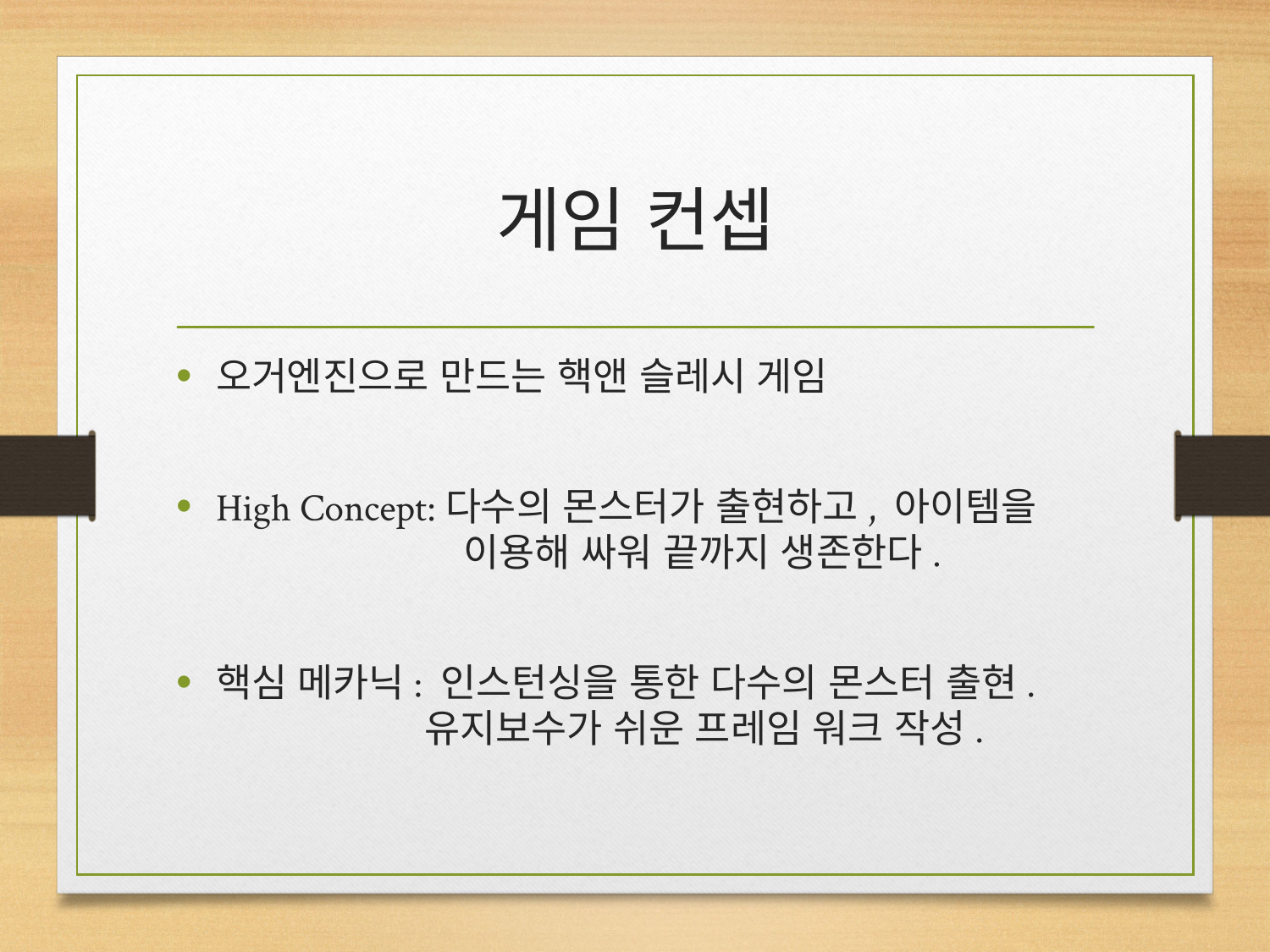

# 게임 컨셉
오거엔진으로 만드는 핵앤 슬레시 게임

High Concept:다수의 몬스터가 출현하고, 아이템을
                       이용해 싸워 끝까지 생존한다.

핵심 메카닉: 인스턴싱을 통한 다수의 몬스터 출현.
                       유지보수가 쉬운 프레임 워크 작성.